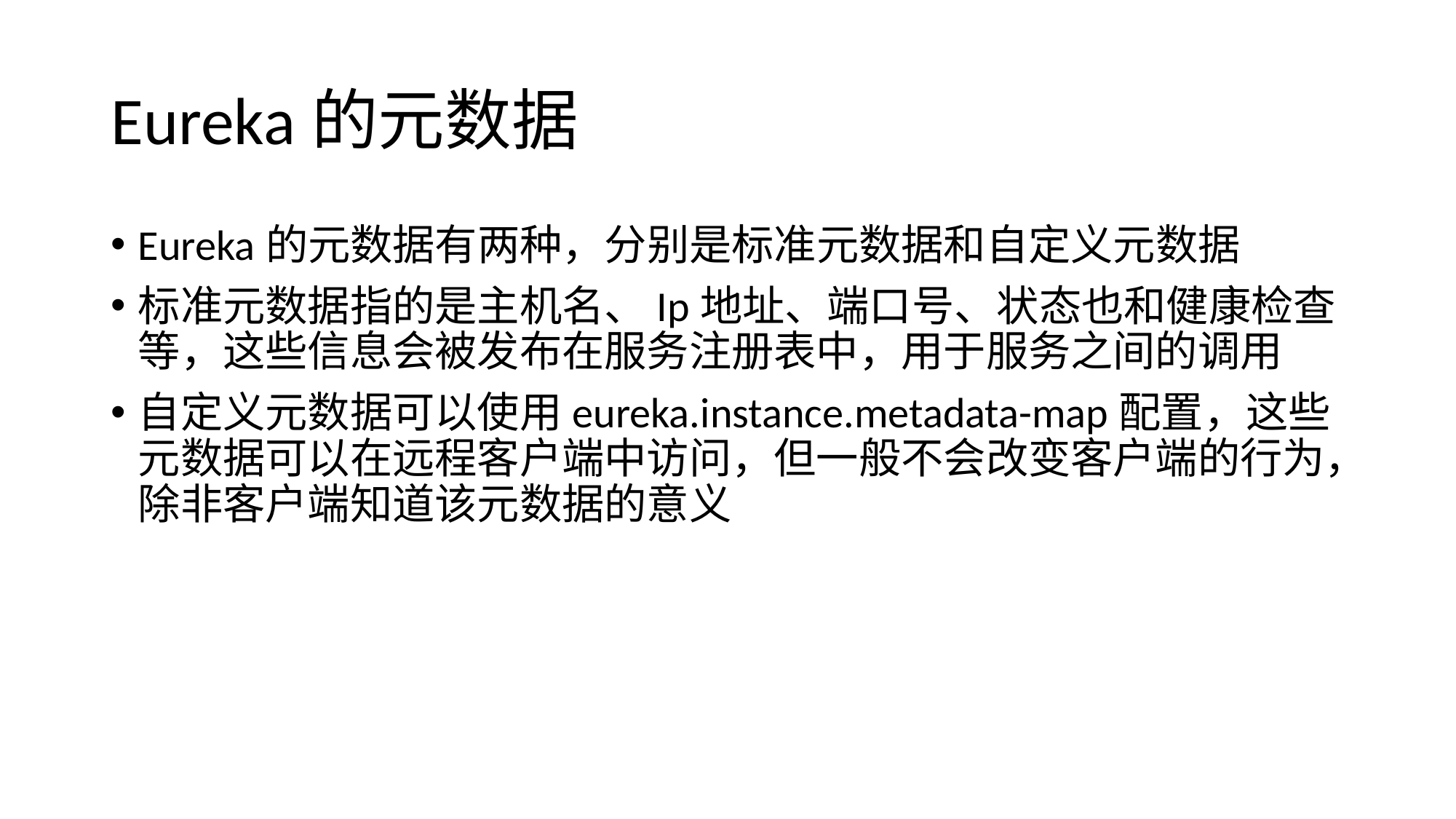

# Eureka的元数据
Eureka的元数据有两种，分别是标准元数据和自定义元数据
标准元数据指的是主机名、Ip地址、端口号、状态也和健康检查等，这些信息会被发布在服务注册表中，用于服务之间的调用
自定义元数据可以使用eureka.instance.metadata-map配置，这些元数据可以在远程客户端中访问，但一般不会改变客户端的行为，除非客户端知道该元数据的意义